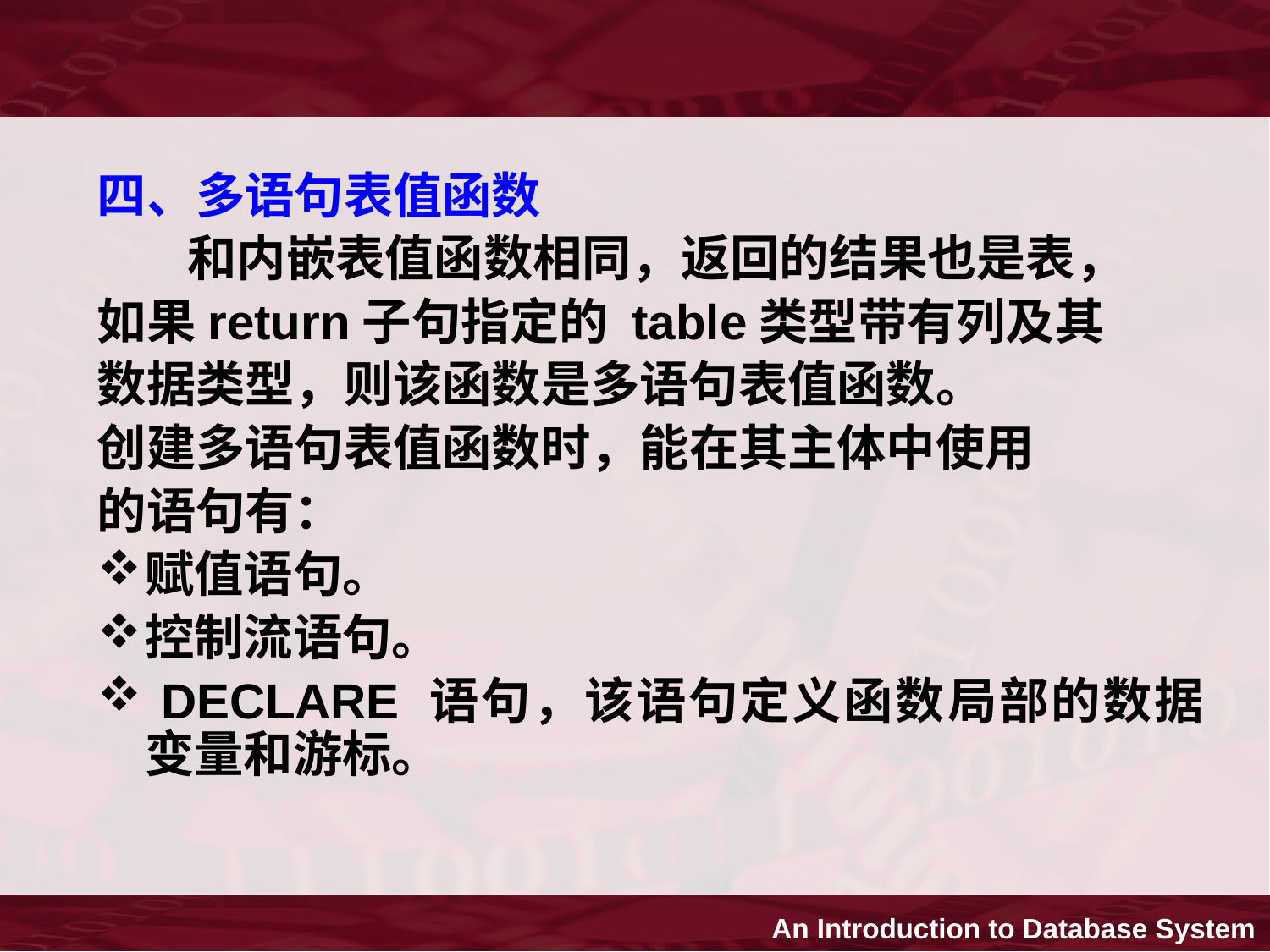

四、多语句表值函数
       和内嵌表值函数相同，返回的结果也是表，
如果return子句指定的 table类型带有列及其
数据类型，则该函数是多语句表值函数。
创建多语句表值函数时，能在其主体中使用
的语句有：
赋值语句。
控制流语句。
 DECLARE 语句，该语句定义函数局部的数据变量和游标。